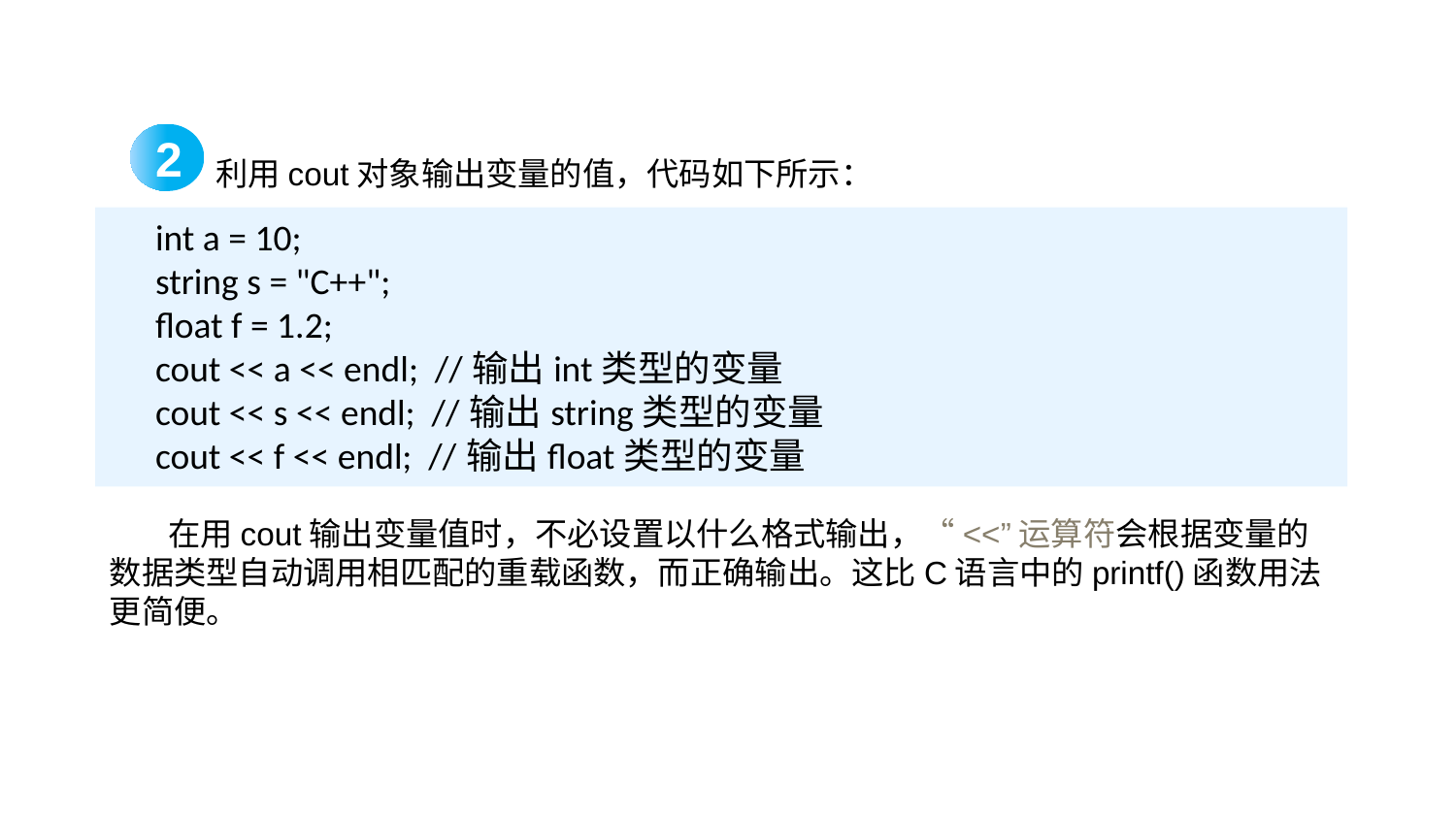

2
利用cout对象输出变量的值，代码如下所示：

int a = 10;
string s = "C++";
float f = 1.2;
cout << a << endl;  //输出int类型的变量
cout << s << endl;  //输出string类型的变量
cout << f << endl;  //输出float类型的变量
       在用cout输出变量值时，不必设置以什么格式输出，“<<”运算符会根据变量的数据类型自动调用相匹配的重载函数，而正确输出。这比C语言中的printf()函数用法更简便。